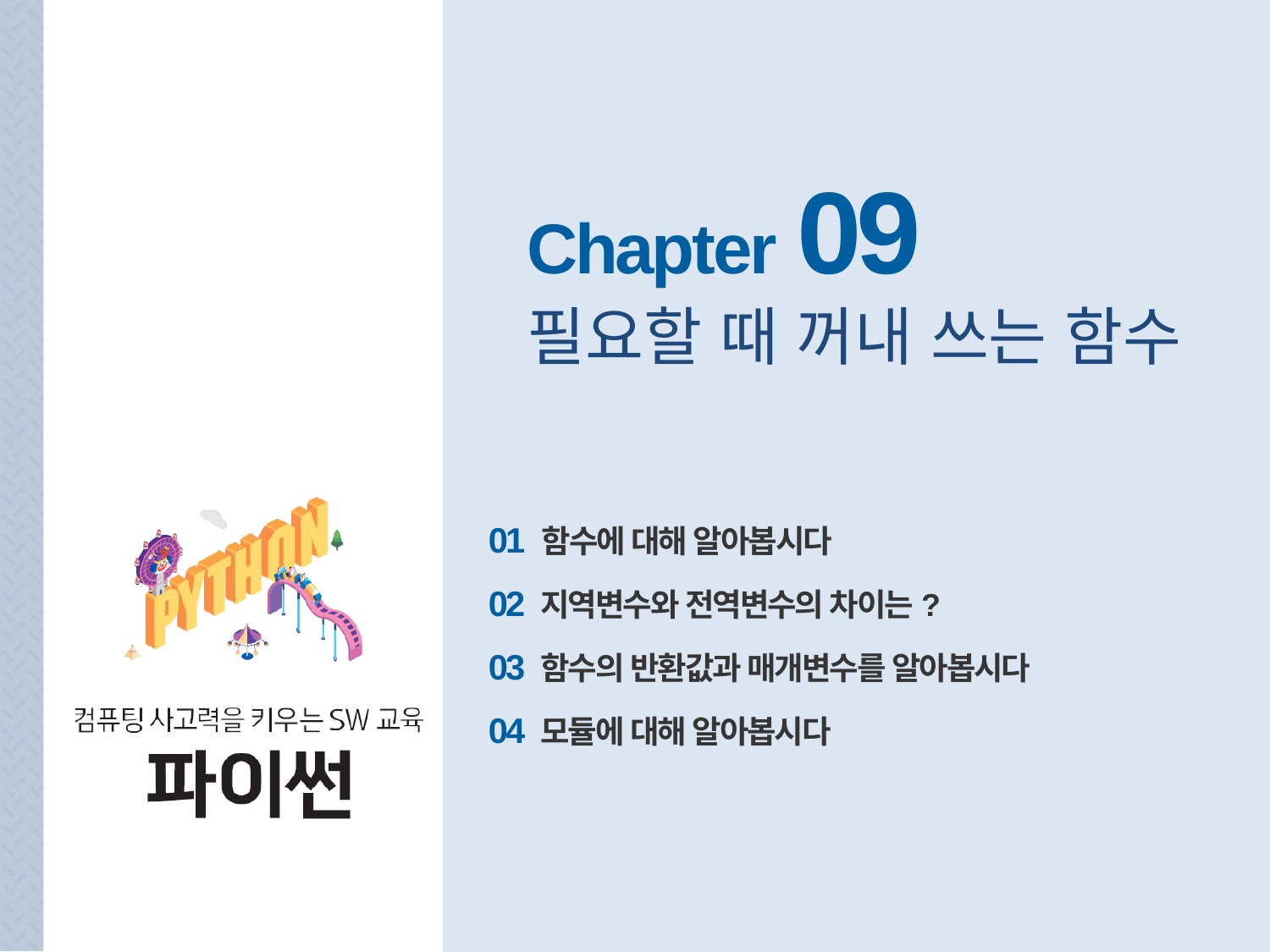

Chapter 09
필요할 때 꺼내 쓰는 함수
01 함수에 대해 알아봅시다
02 지역변수와 전역변수의 차이는?
03 함수의 반환값과 매개변수를 알아봅시다
04 모듈에 대해 알아봅시다